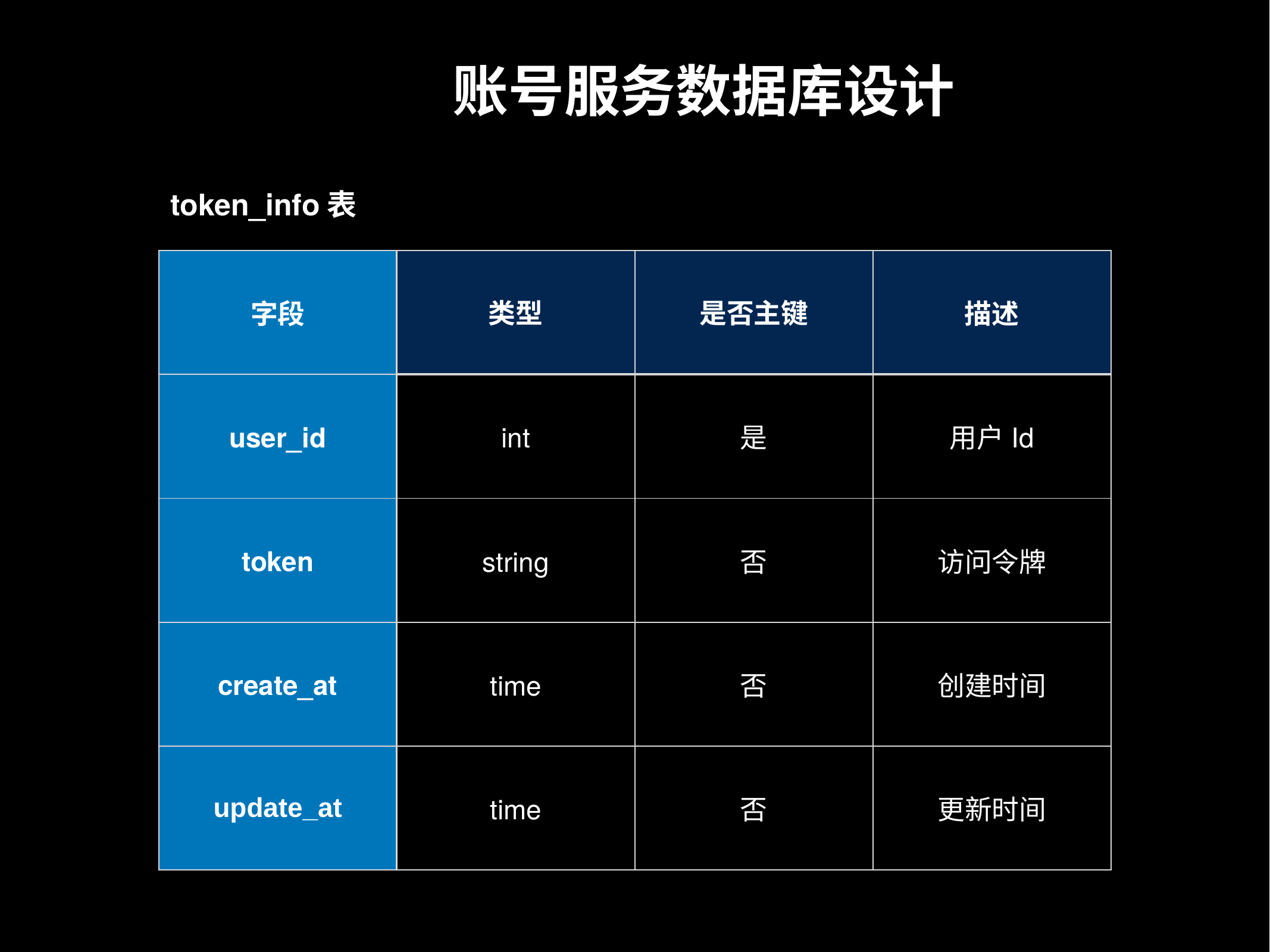

账号服务数据库设计
token_info表
| 字段 | 类型 | 是否主键 | 描述 |
| --- | --- | --- | --- |
| user\_id | int | 是 | 用户Id |
| token | string | 否 | 访问令牌 |
| create\_at | time | 否 | 创建时间 |
| update\_at | time | 否 | 更新时间 |